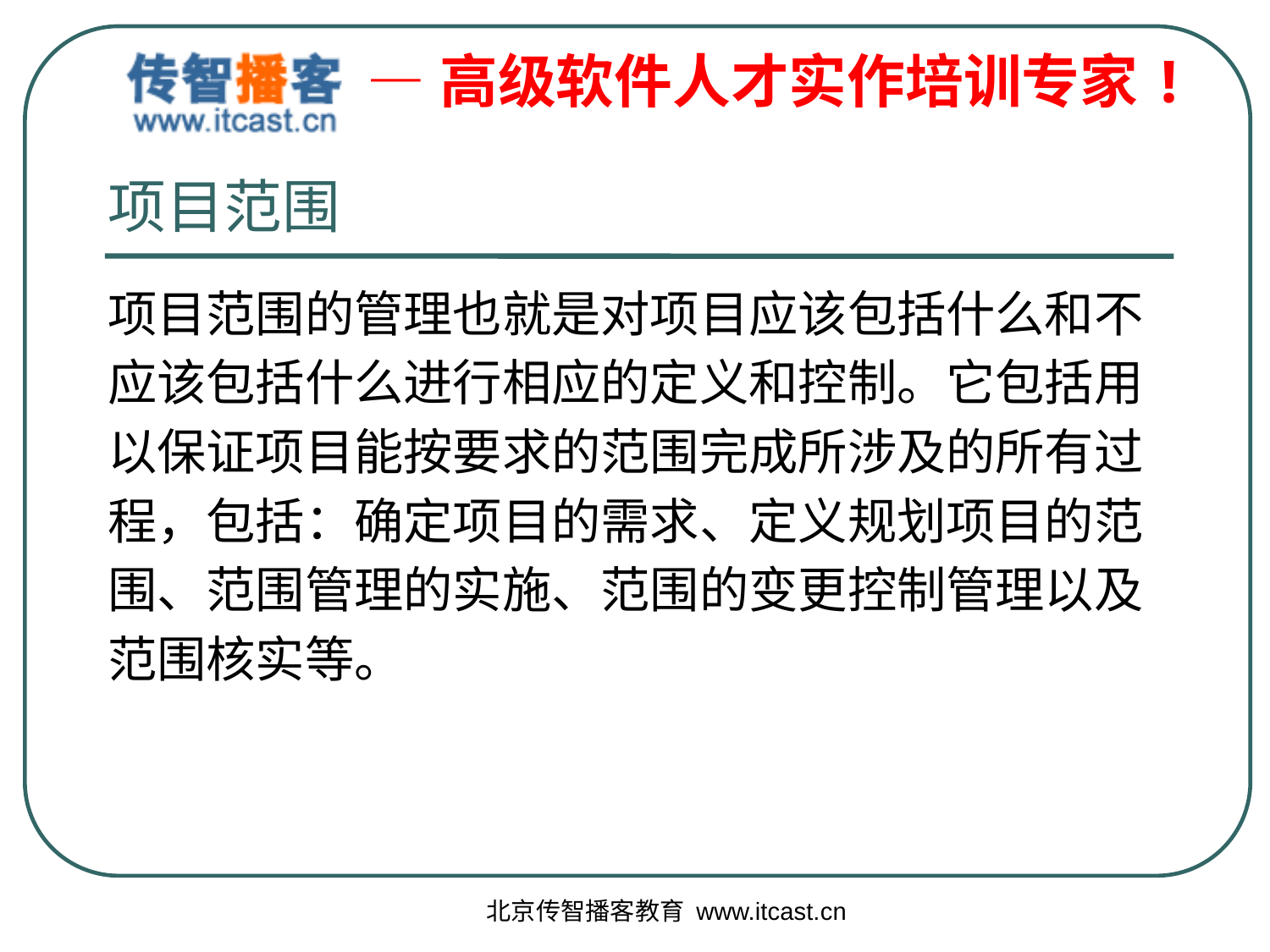

# 项目范围
项目范围的管理也就是对项目应该包括什么和不
应该包括什么进行相应的定义和控制。它包括用
以保证项目能按要求的范围完成所涉及的所有过
程，包括：确定项目的需求、定义规划项目的范
围、范围管理的实施、范围的变更控制管理以及
范围核实等。
北京传智播客教育 www.itcast.cn